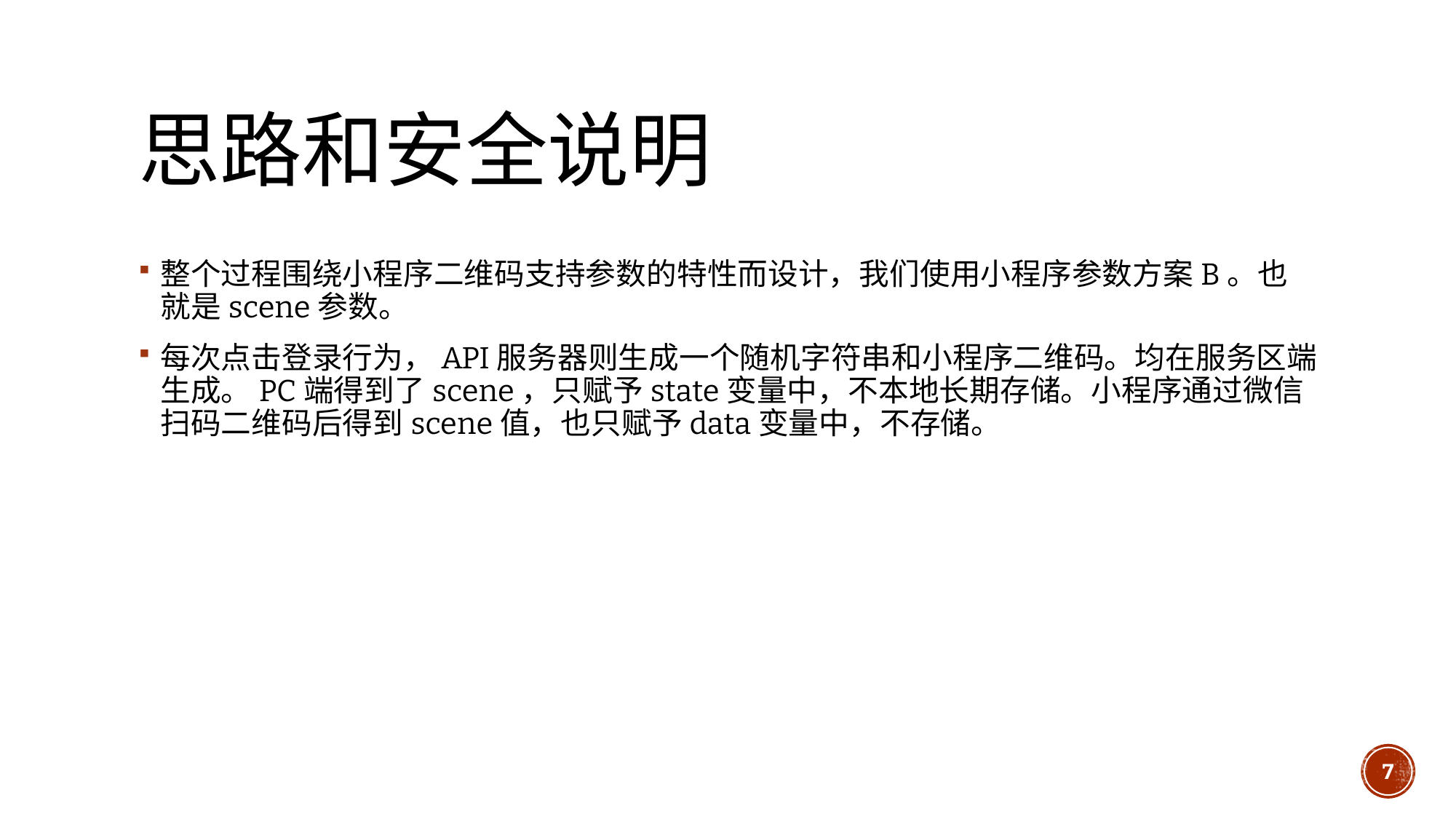

# 思路和安全说明
整个过程围绕小程序二维码支持参数的特性而设计，我们使用小程序参数方案B。也就是scene参数。
每次点击登录行为，API服务器则生成一个随机字符串和小程序二维码。均在服务区端生成。PC端得到了scene，只赋予state变量中，不本地长期存储。小程序通过微信扫码二维码后得到scene值，也只赋予data变量中，不存储。
7